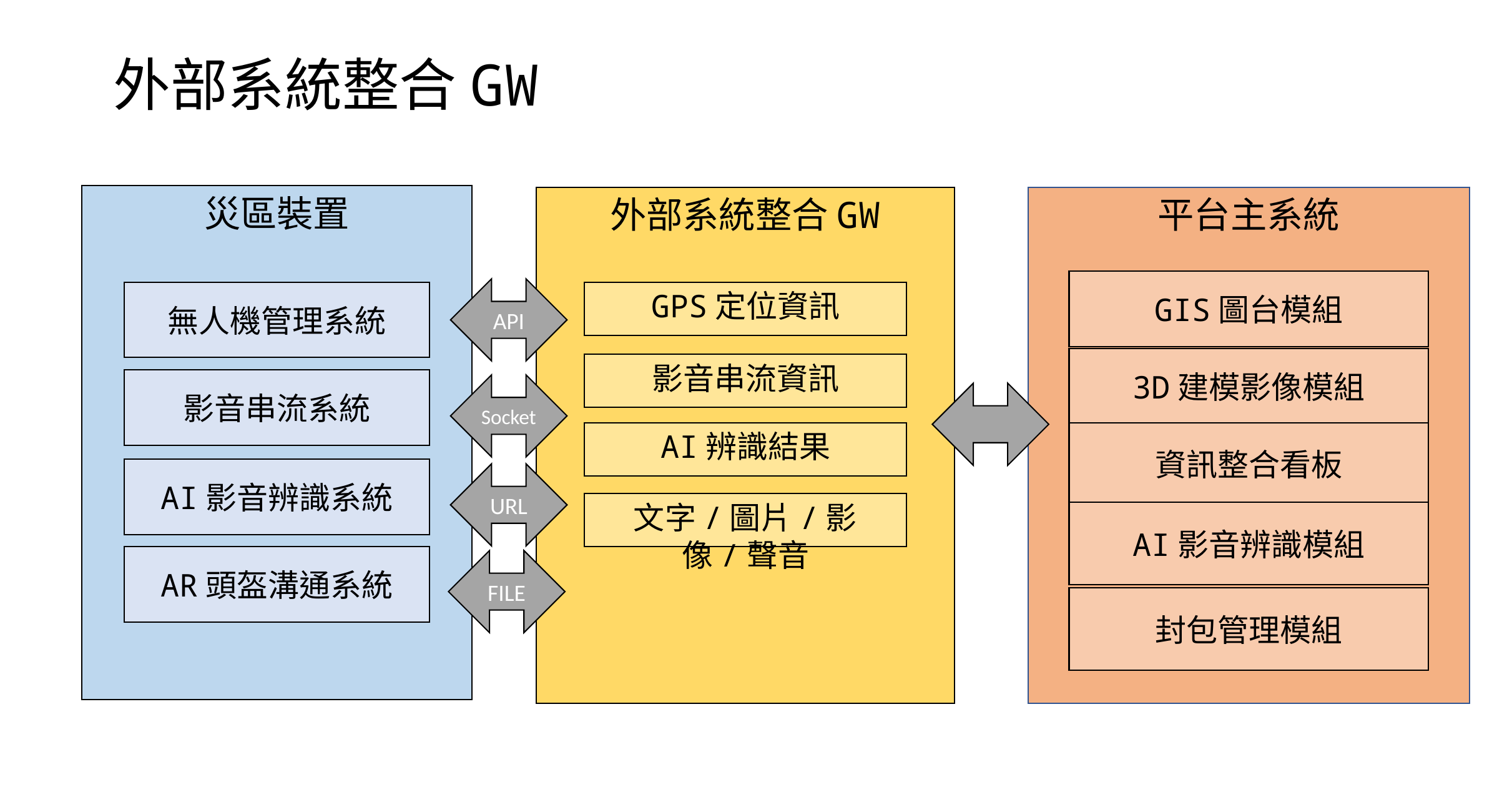

# 外部系統整合GW
災區裝置
外部系統整合GW
平台主系統
GIS圖台模組
API
無人機管理系統
GPS定位資訊
3D建模影像模組
影音串流資訊
影音串流系統
Socket

AI辨識結果
資訊整合看板
AI影音辨識系統
URL
文字/圖片/影像/聲音
AI影音辨識模組
AR頭盔溝通系統
FILE
封包管理模組